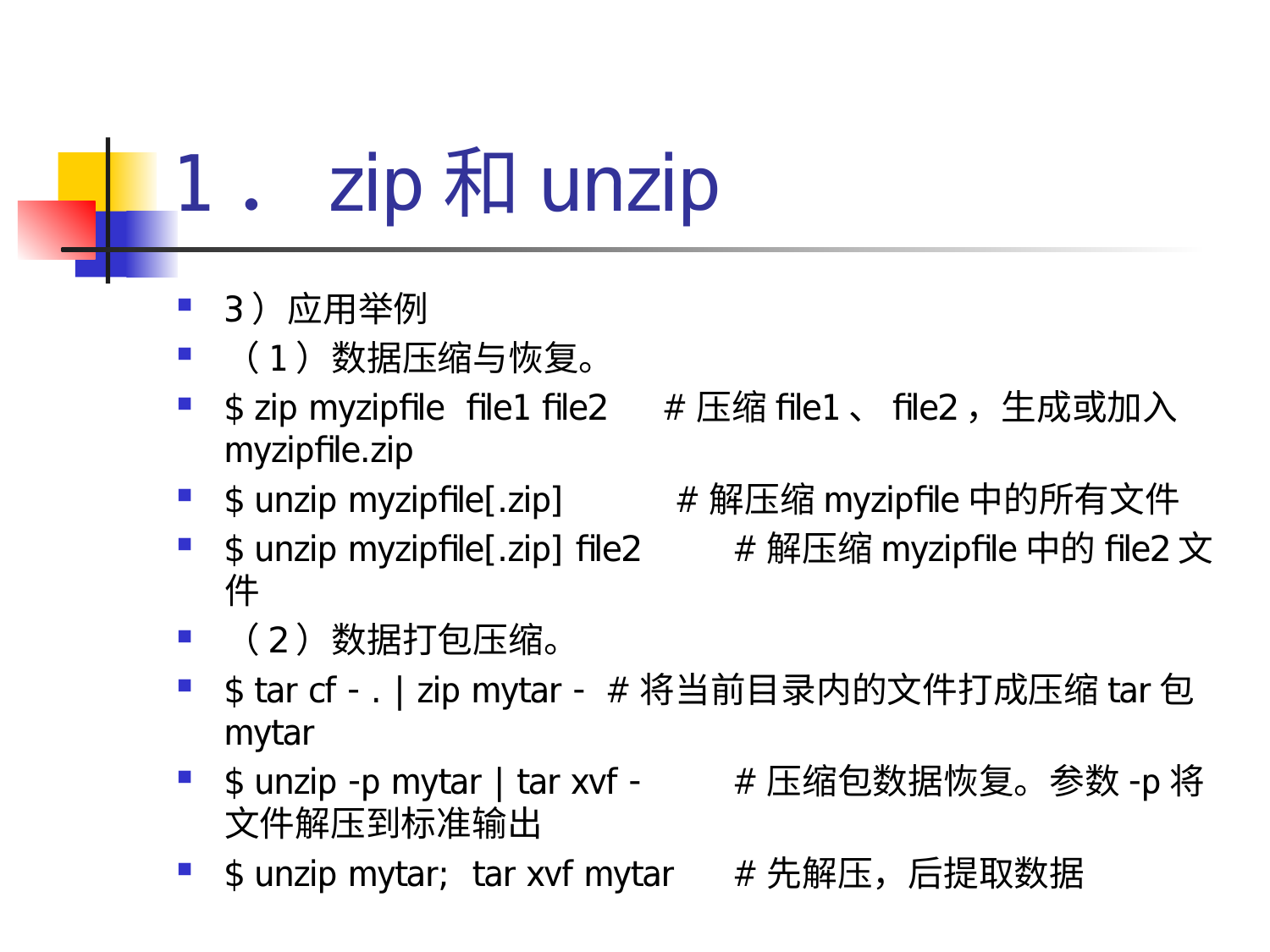

# 1．zip和unzip
3）应用举例
（1）数据压缩与恢复。
$ zip myzipfile  file1 file2     #压缩file1、file2，生成或加入myzipfile.zip
$ unzip myzipfile[.zip]          #解压缩myzipfile中的所有文件
$ unzip myzipfile[.zip] file2	#解压缩myzipfile中的file2文件
（2）数据打包压缩。
$ tar cf - . | zip mytar -	#将当前目录内的文件打成压缩tar包mytar
$ unzip -p mytar | tar xvf -	#压缩包数据恢复。参数-p将文件解压到标准输出
$ unzip mytar;  tar xvf mytar	#先解压，后提取数据